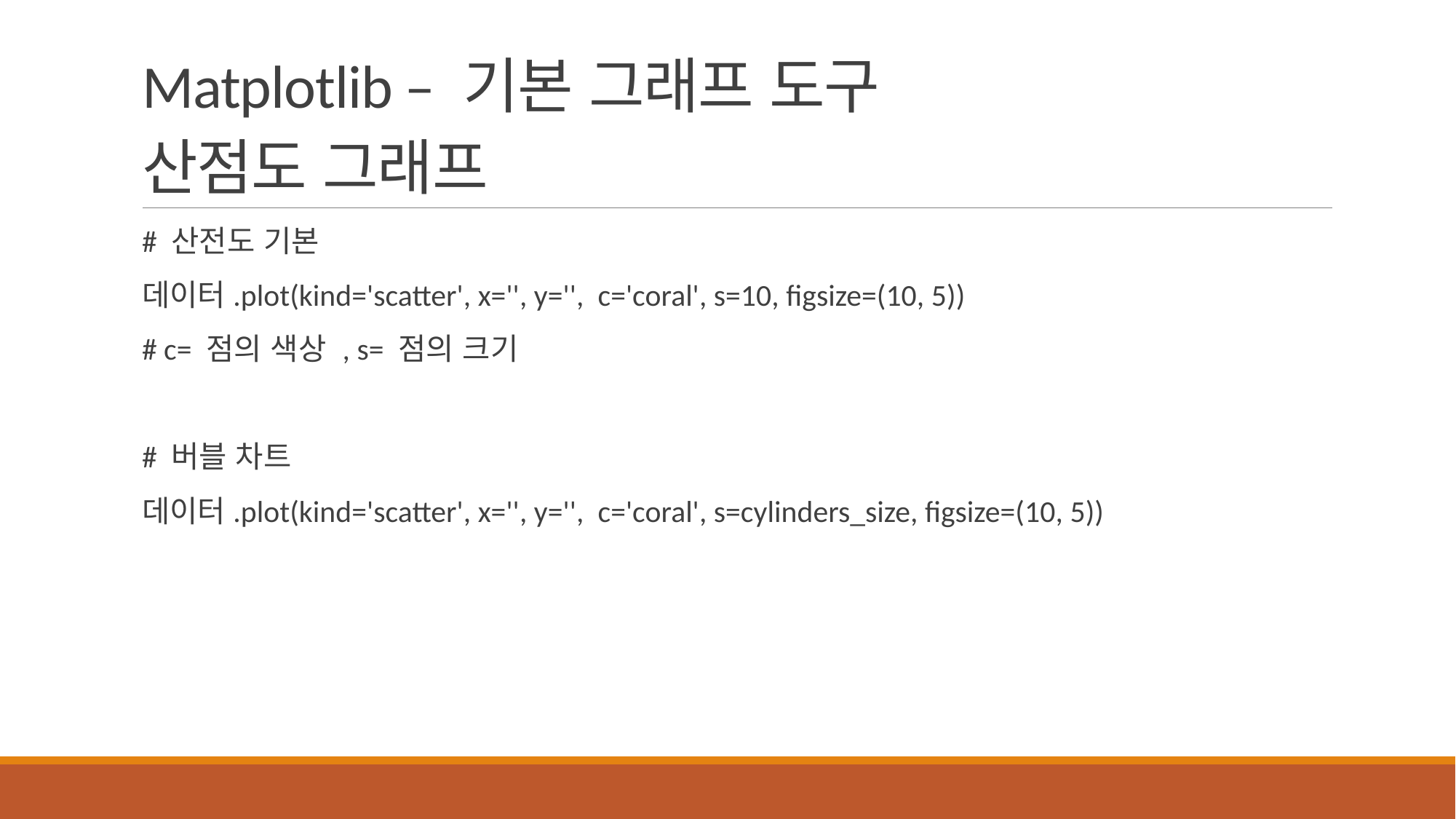

# Matplotlib – 기본 그래프 도구 산점도 그래프
# 산전도 기본
데이터.plot(kind='scatter', x='', y='',  c='coral', s=10, figsize=(10, 5))
# c= 점의 색상 , s= 점의 크기

# 버블 차트
데이터.plot(kind='scatter', x='', y='',  c='coral', s=cylinders_size, figsize=(10, 5))